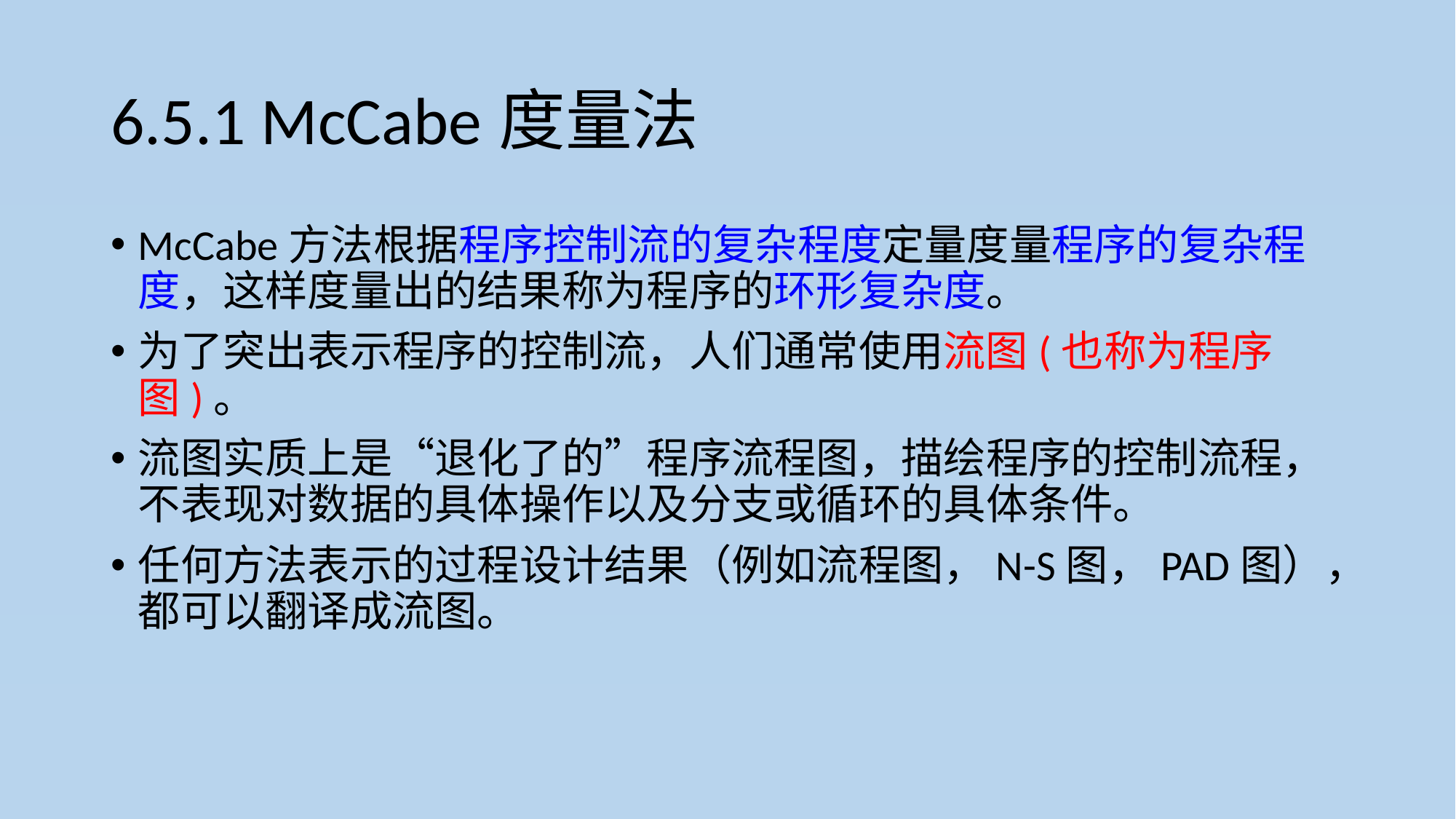

# 6.5.1 McCabe度量法
McCabe方法根据程序控制流的复杂程度定量度量程序的复杂程度，这样度量出的结果称为程序的环形复杂度。
为了突出表示程序的控制流，人们通常使用流图(也称为程序图)。
流图实质上是“退化了的”程序流程图，描绘程序的控制流程，不表现对数据的具体操作以及分支或循环的具体条件。
任何方法表示的过程设计结果（例如流程图，N-S图，PAD图），都可以翻译成流图。